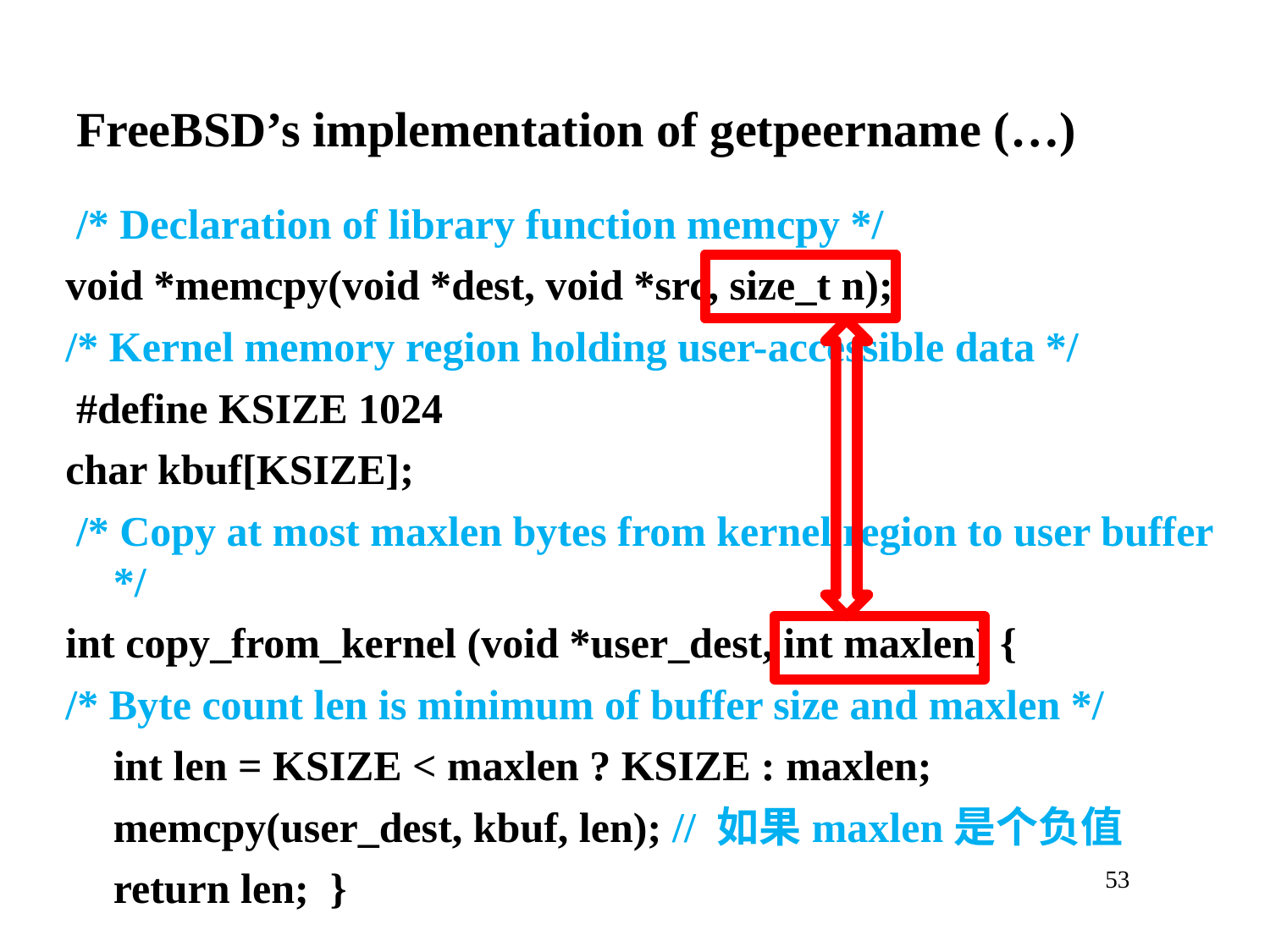

# FreeBSD’s implementation of getpeername (…)
 /* Declaration of library function memcpy */
void *memcpy(void *dest, void *src, size_t n);
/* Kernel memory region holding user-accessible data */
 #define KSIZE 1024
char kbuf[KSIZE];
 /* Copy at most maxlen bytes from kernel region to user buffer */
int copy_from_kernel (void *user_dest, int maxlen) {
/* Byte count len is minimum of buffer size and maxlen */
 	int len = KSIZE < maxlen ? KSIZE : maxlen;
 	memcpy(user_dest, kbuf, len); // 如果maxlen是个负值
 	return len;  }

53